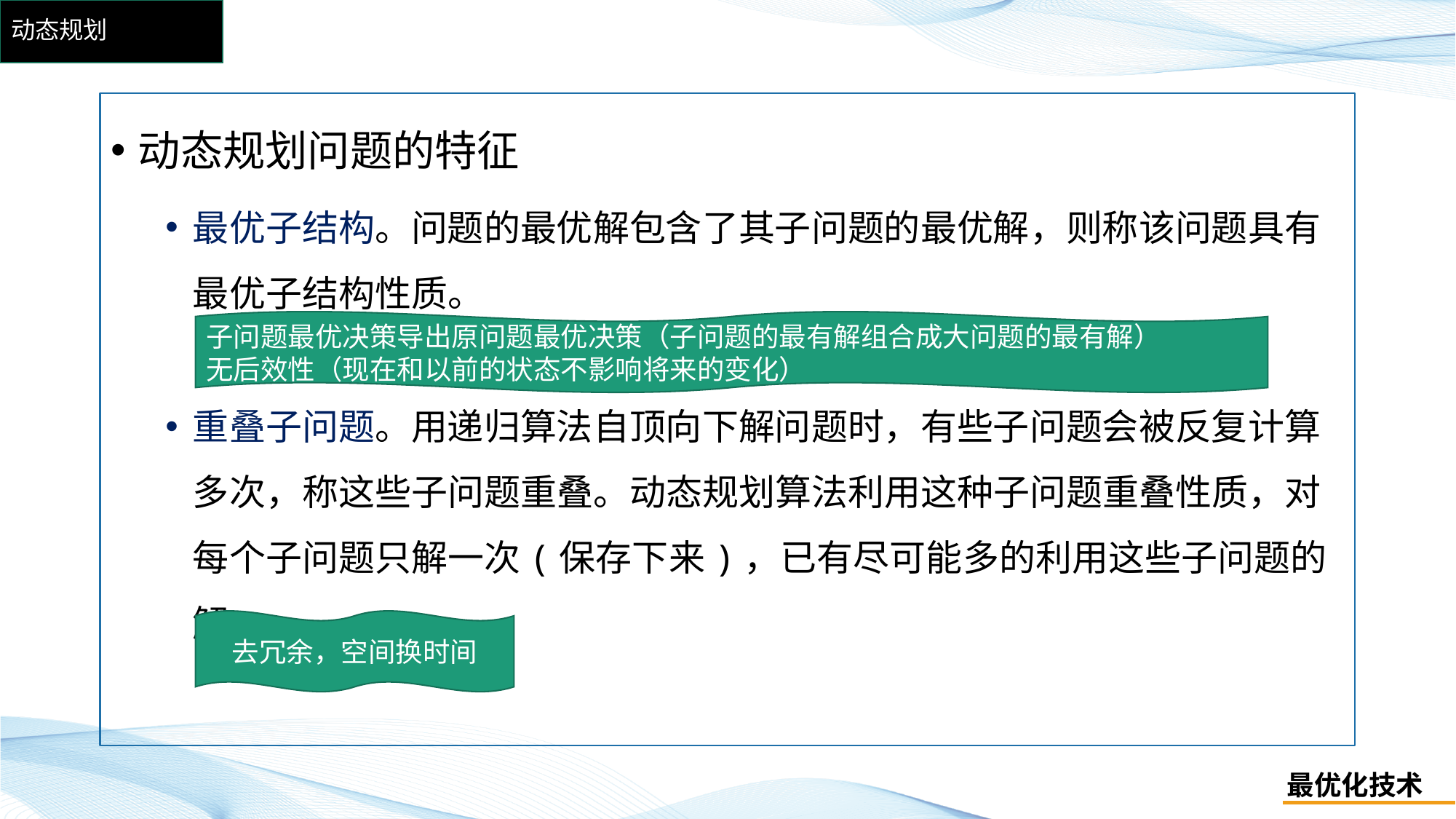

# 动态规划
动态规划问题的特征
最优子结构。问题的最优解包含了其子问题的最优解，则称该问题具有最优子结构性质。

重叠子问题。用递归算法自顶向下解问题时，有些子问题会被反复计算多次，称这些子问题重叠。动态规划算法利用这种子问题重叠性质，对每个子问题只解一次(保存下来)，已有尽可能多的利用这些子问题的解。

子问题最优决策导出原问题最优决策（子问题的最有解组合成大问题的最有解）
无后效性（现在和以前的状态不影响将来的变化）
去冗余，空间换时间